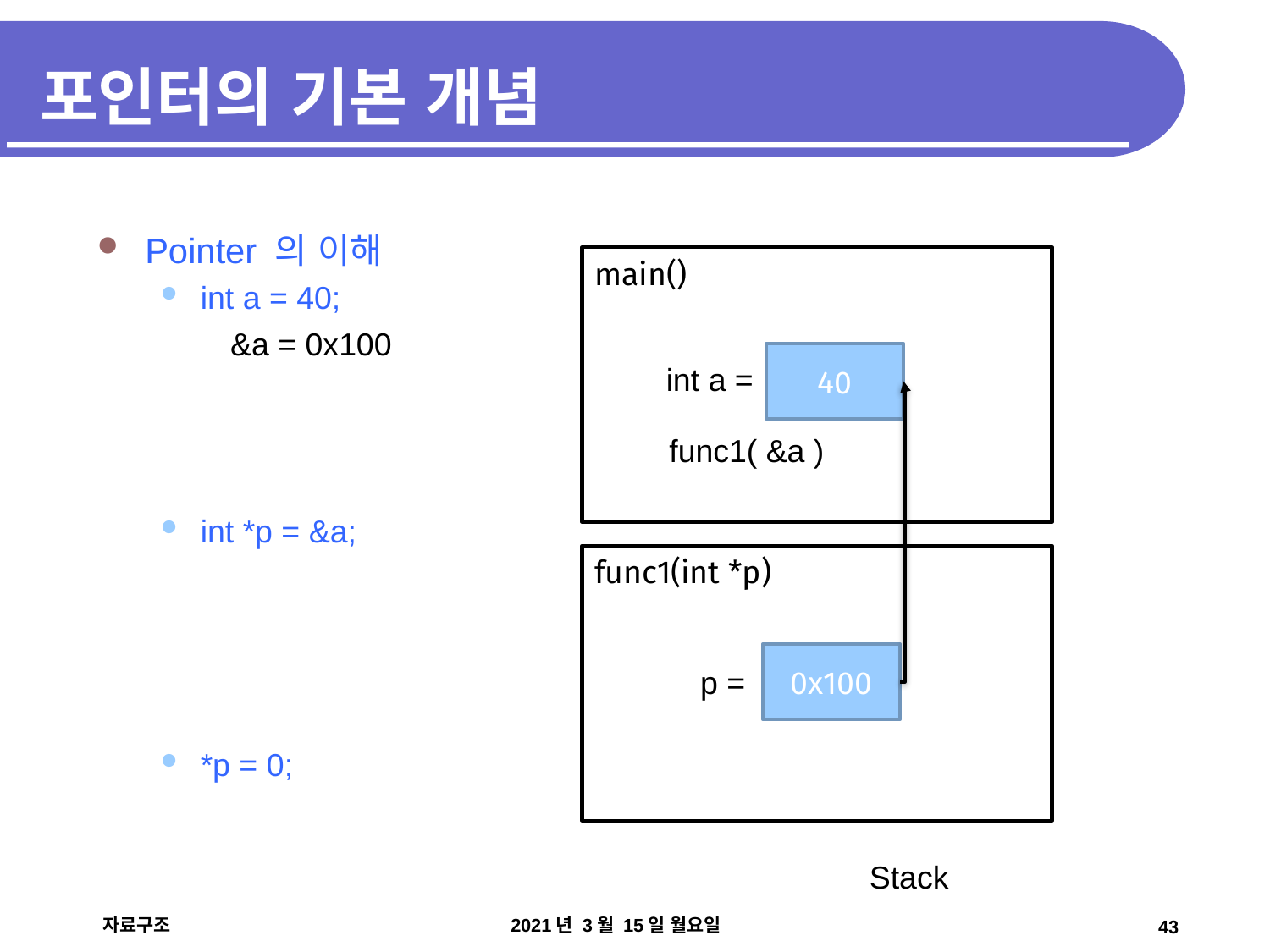

# 포인터의 기본 개념
Pointer 의 이해
int a = 40;

int *p = &a;

*p = 0;
main()
&a = 0x100
40
int a =
func1( &a )
func1(int *p)
0x100
p =
Stack
43